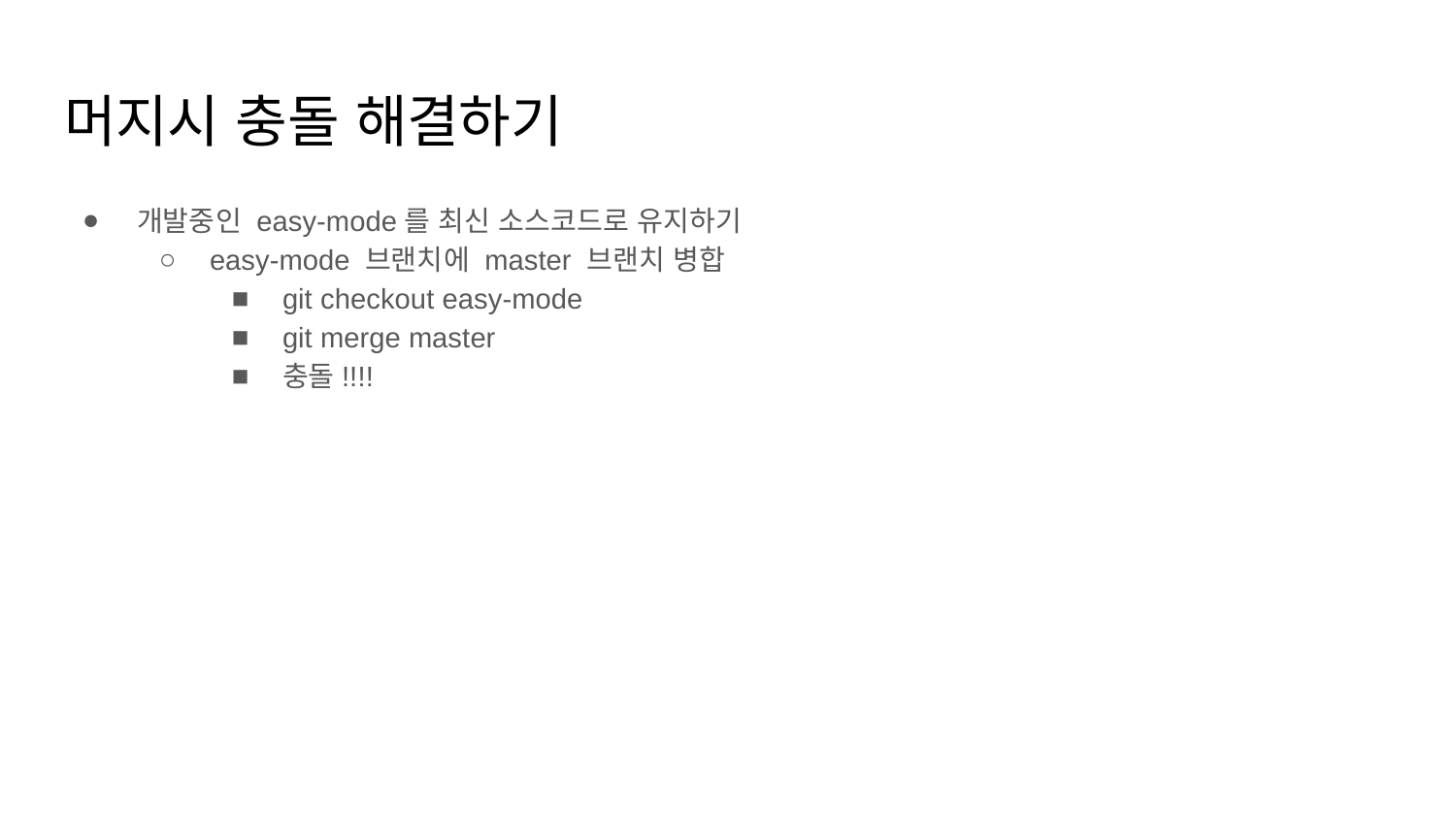

# 머지시 충돌 해결하기
개발중인 easy-mode를 최신 소스코드로 유지하기
easy-mode 브랜치에 master 브랜치 병합
git checkout easy-mode
git merge master
충돌!!!!